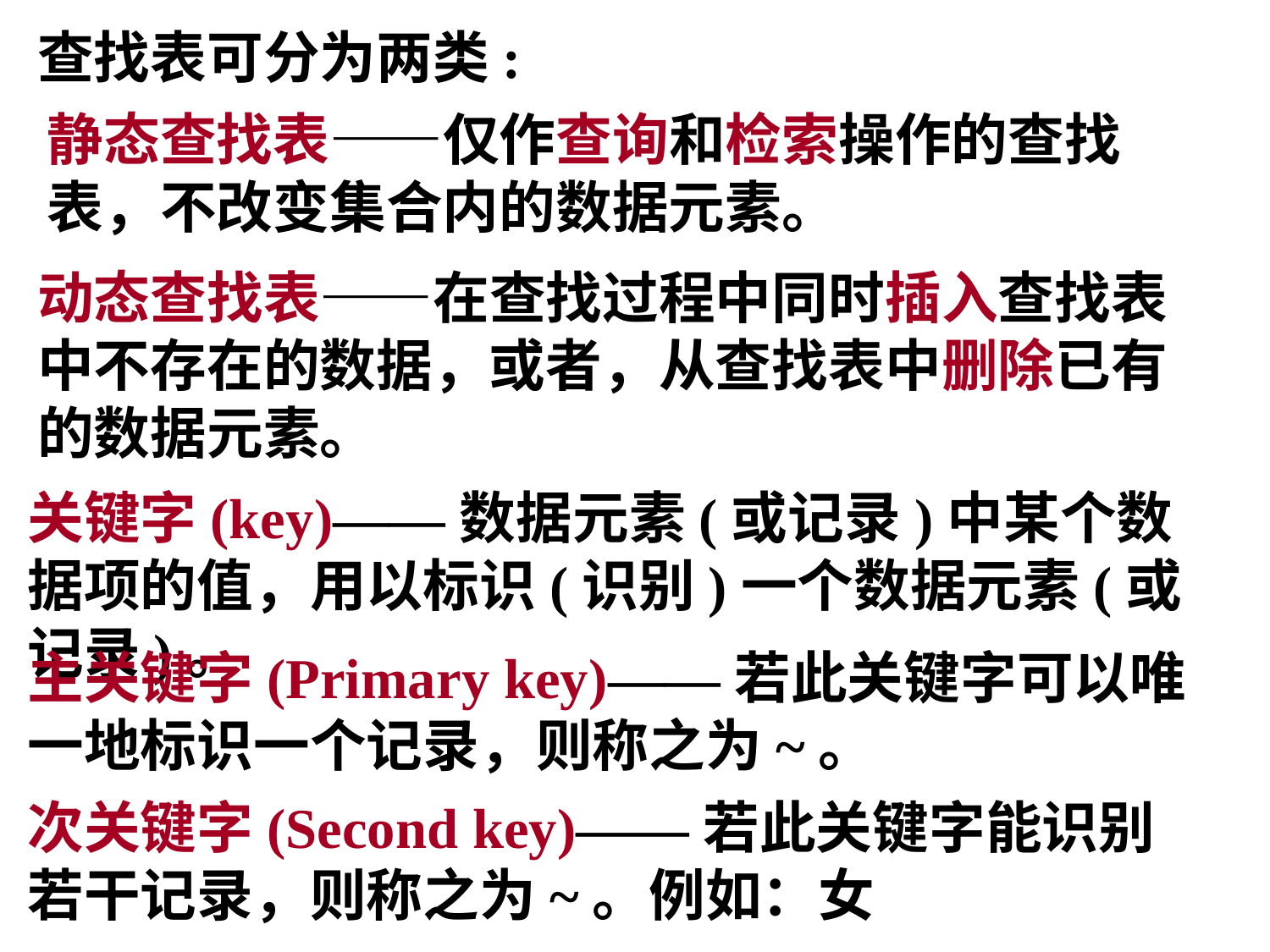

查找表可分为两类:
静态查找表——仅作查询和检索操作的查找表，不改变集合内的数据元素。
动态查找表——在查找过程中同时插入查找表中不存在的数据，或者，从查找表中删除已有的数据元素。

关键字(key)——数据元素(或记录)中某个数据项的值，用以标识(识别)一个数据元素(或记录)。
主关键字(Primary key)——若此关键字可以唯一地标识一个记录，则称之为~。
次关键字(Second key)——若此关键字能识别若干记录，则称之为~。例如：女